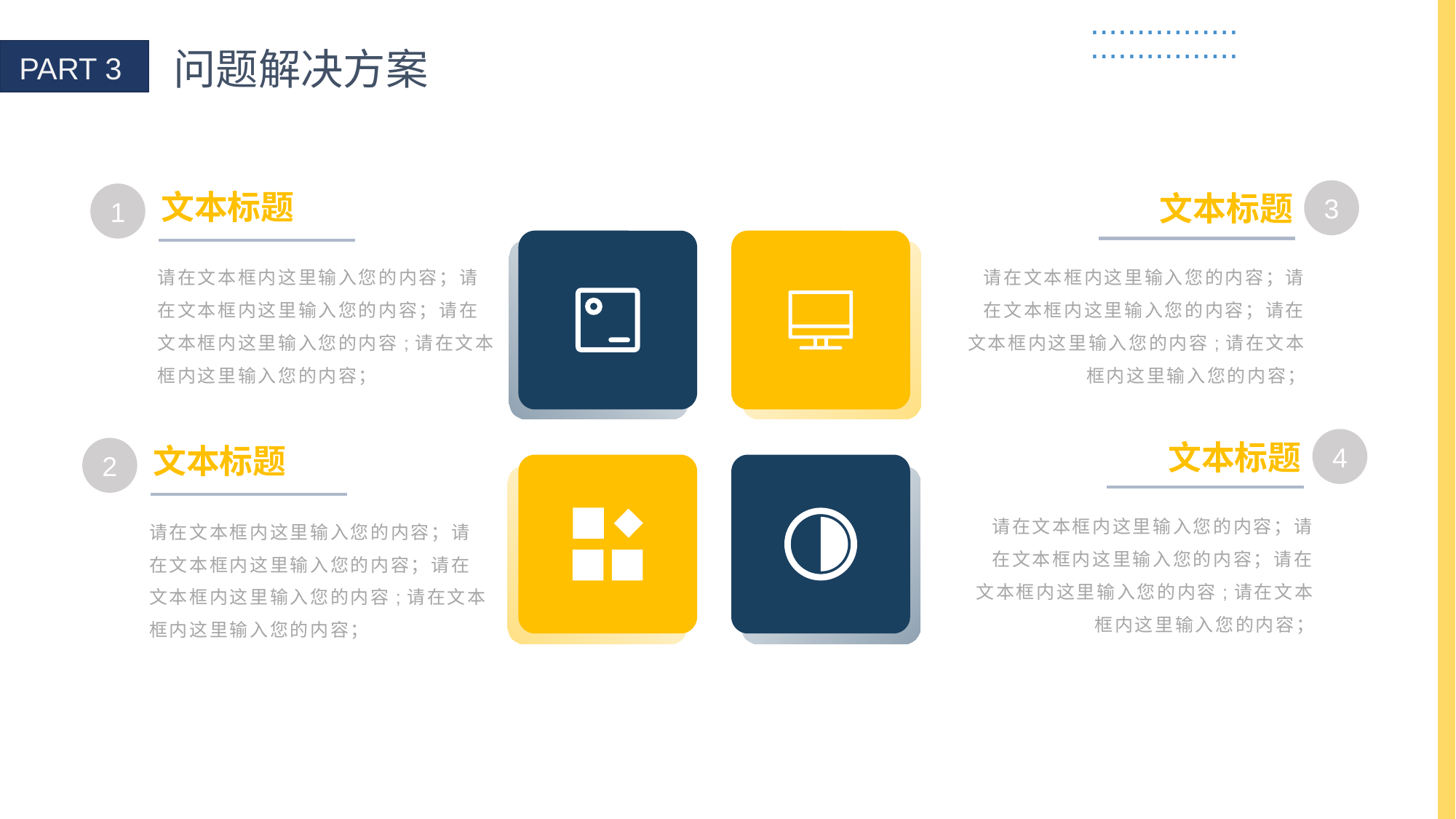

................
................
问题解决方案

PART 3
文本标题
文本标题
3
1

请在文本框内这里输入您的内容；请在文本框内这里输入您的内容；请在文本框内这里输入您的内容;请在文本框内这里输入您的内容；
请在文本框内这里输入您的内容；请在文本框内这里输入您的内容；请在文本框内这里输入您的内容;请在文本框内这里输入您的内容；
文本标题
文本标题
4
2

请在文本框内这里输入您的内容；请在文本框内这里输入您的内容；请在文本框内这里输入您的内容;请在文本框内这里输入您的内容；
请在文本框内这里输入您的内容；请在文本框内这里输入您的内容；请在文本框内这里输入您的内容;请在文本框内这里输入您的内容；